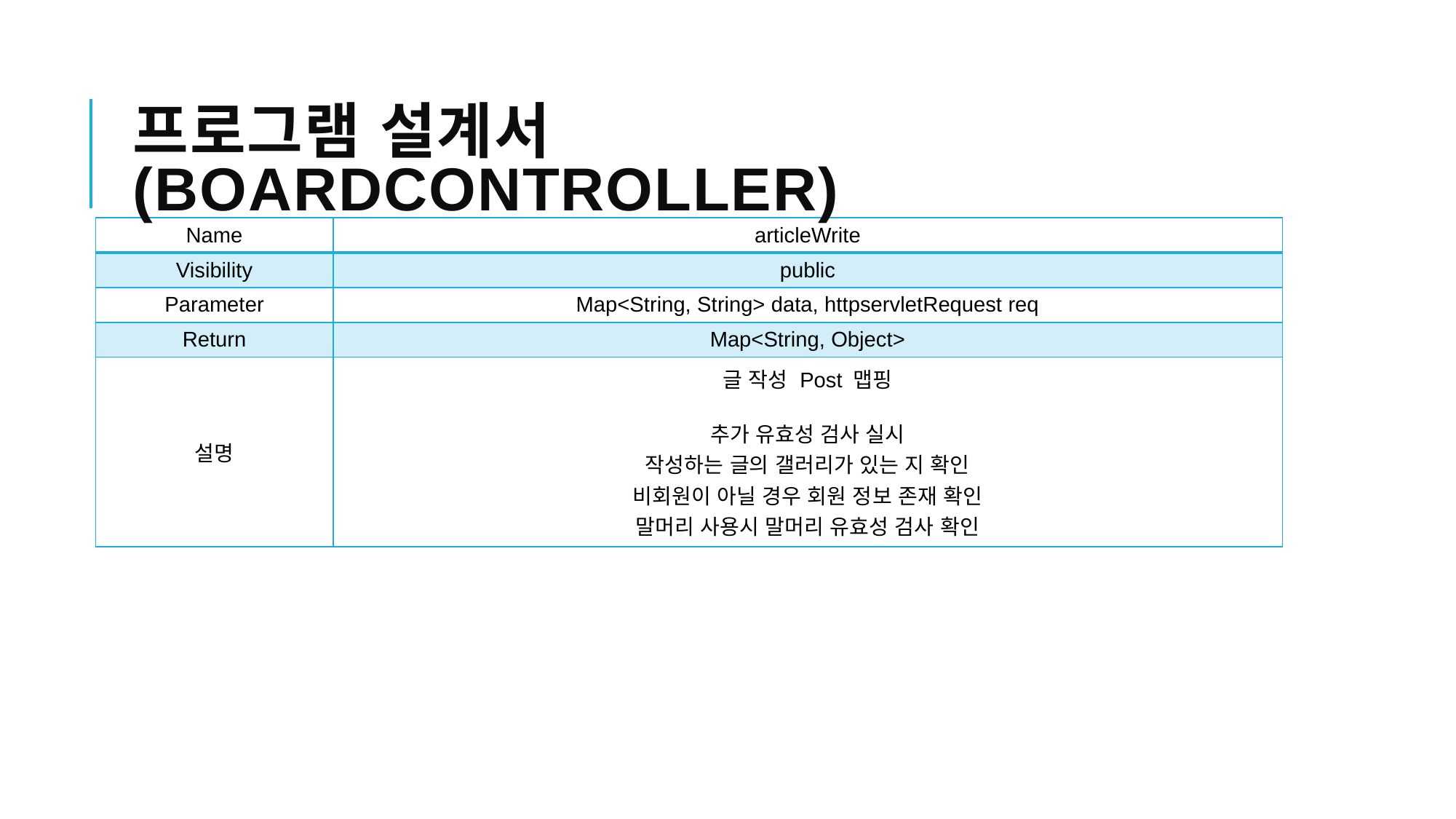

# 프로그램 설계서(boardcontroller)
| Name | articleWrite |
| --- | --- |
| Visibility | public |
| Parameter | Map<String, String> data, httpservletRequest req |
| Return | Map<String, Object> |
| 설명 | 글 작성 Post 맵핑 추가 유효성 검사 실시 작성하는 글의 갤러리가 있는 지 확인 비회원이 아닐 경우 회원 정보 존재 확인 말머리 사용시 말머리 유효성 검사 확인 |